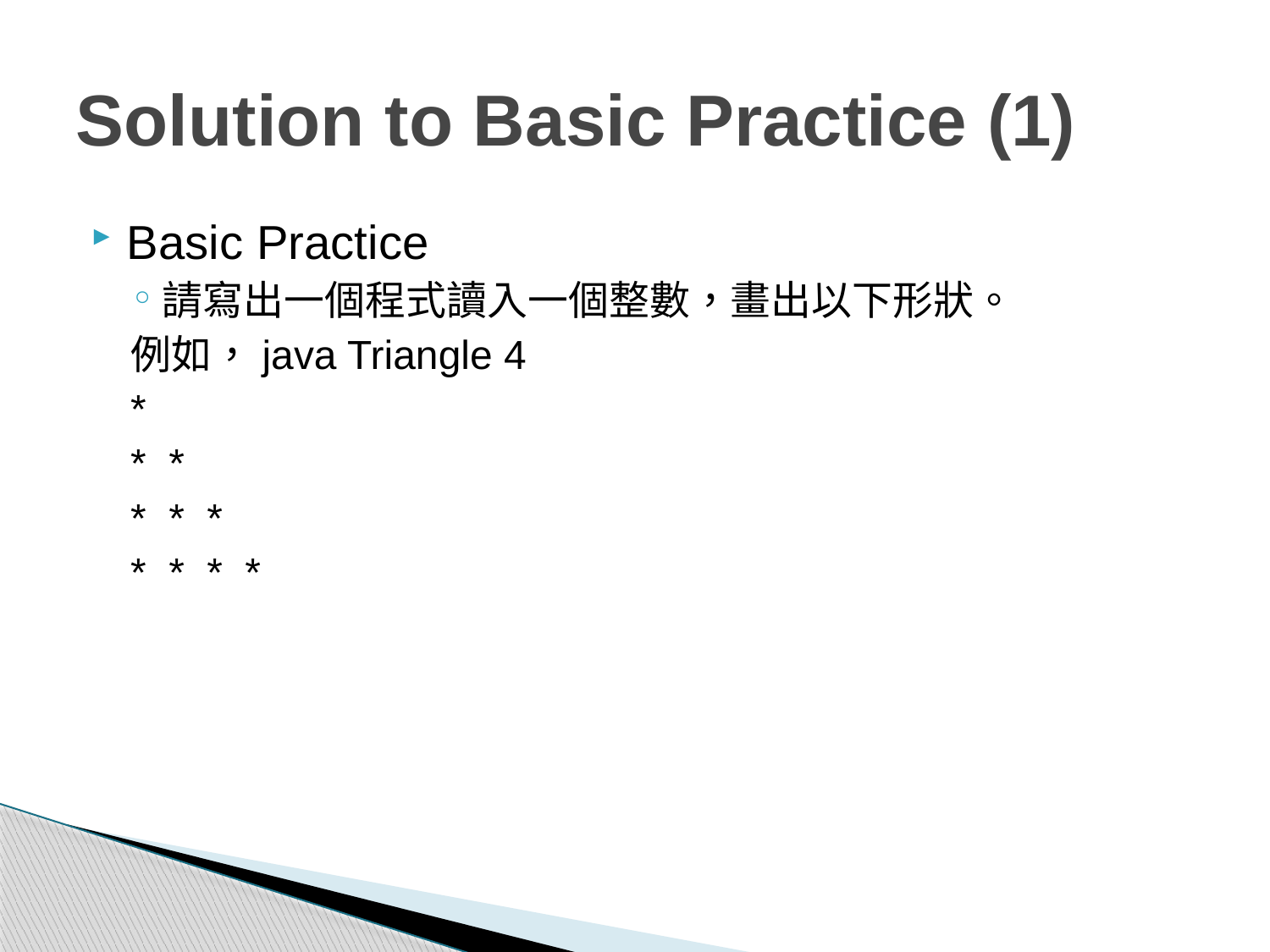

# Solution to Basic Practice (1)
Basic Practice
請寫出一個程式讀入一個整數，畫出以下形狀。
例如，java Triangle 4
*
*  *
*  *  *
*  *  *  *